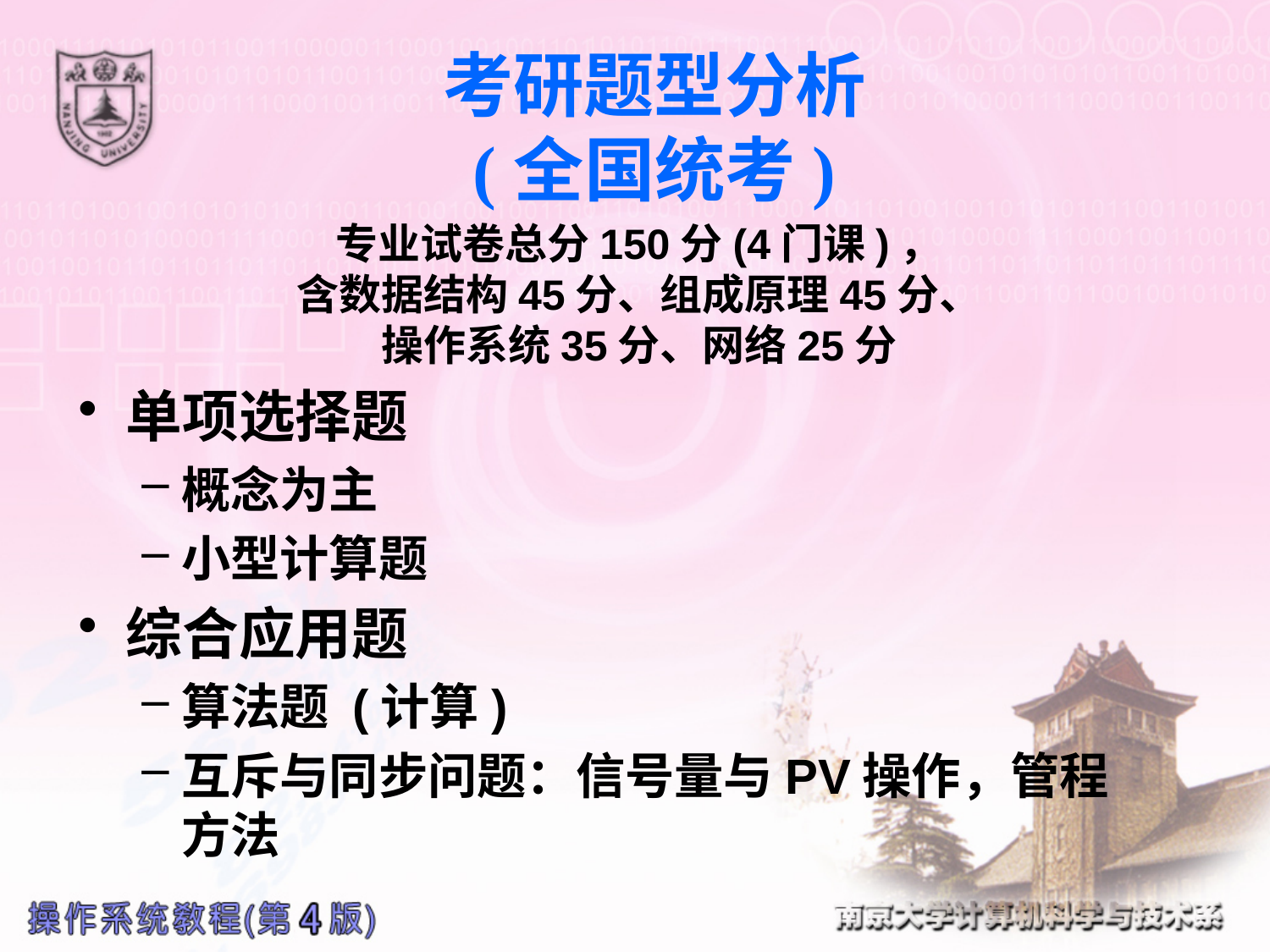

# 考研题型分析 (全国统考)
专业试卷总分150分(4门课)，
含数据结构45分、组成原理45分、
操作系统35分、网络25分
单项选择题
概念为主
小型计算题
综合应用题
算法题 (计算)
互斥与同步问题：信号量与PV操作，管程方法